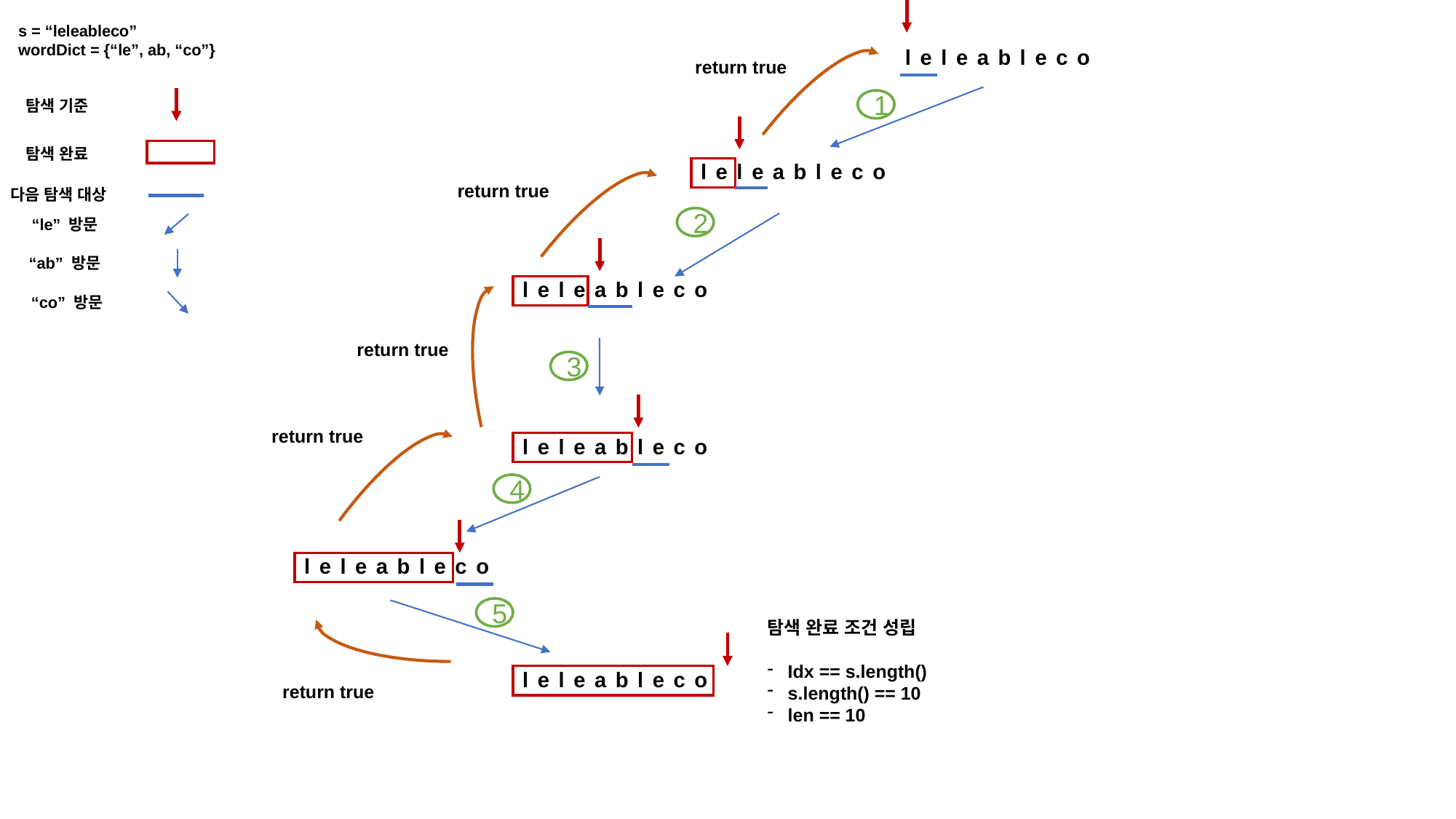

s = “leleableco”
wordDict = {“le”, ab, “co”}
leleableco
return true
1
탐색 기준

탐색 완료

leleableco

return true
다음 탐색 대상
2
“le” 방문

“ab” 방문
leleableco

“co” 방문
return true
3

return true
leleableco

4

leleableco

5
탐색 완료 조건 성립

Idx == s.length()
s.length() == 10
len == 10
leleableco

return true